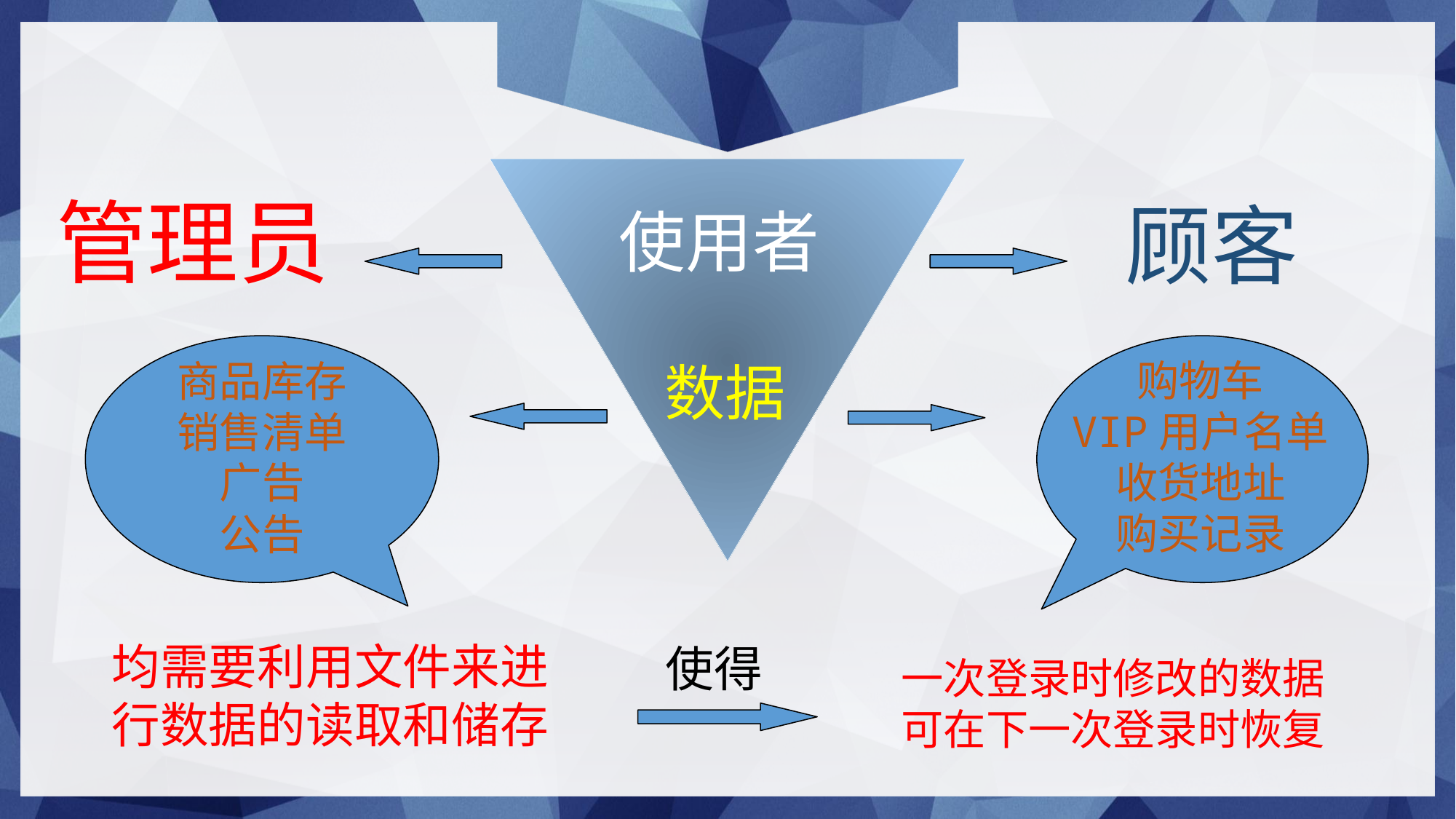

管理员
顾客
使用者

购物车
VIP用户名单
收货地址
购买记录

商品库存
销售清单
广告
公告

数据

均需要利用文件来进
行数据的读取和储存
使得
一次登录时修改的数据
可在下一次登录时恢复